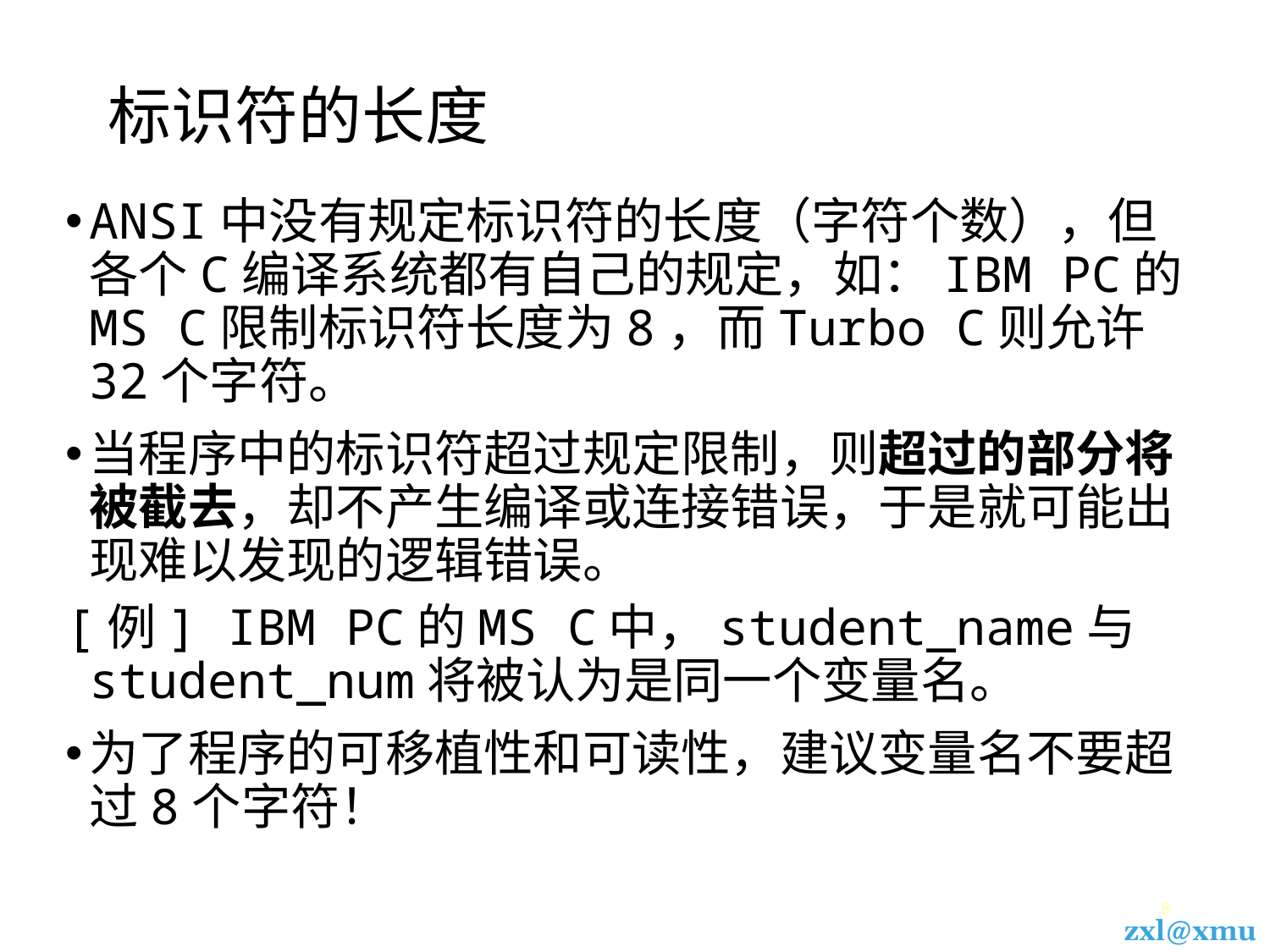

# 标识符的长度
ANSI中没有规定标识符的长度（字符个数），但各个C编译系统都有自己的规定，如：IBM PC的MS C限制标识符长度为8，而Turbo C则允许32个字符。
当程序中的标识符超过规定限制，则超过的部分将被截去，却不产生编译或连接错误，于是就可能出现难以发现的逻辑错误。
[例] IBM PC的MS C中，student_name与student_num将被认为是同一个变量名。
为了程序的可移植性和可读性，建议变量名不要超过8个字符！
8